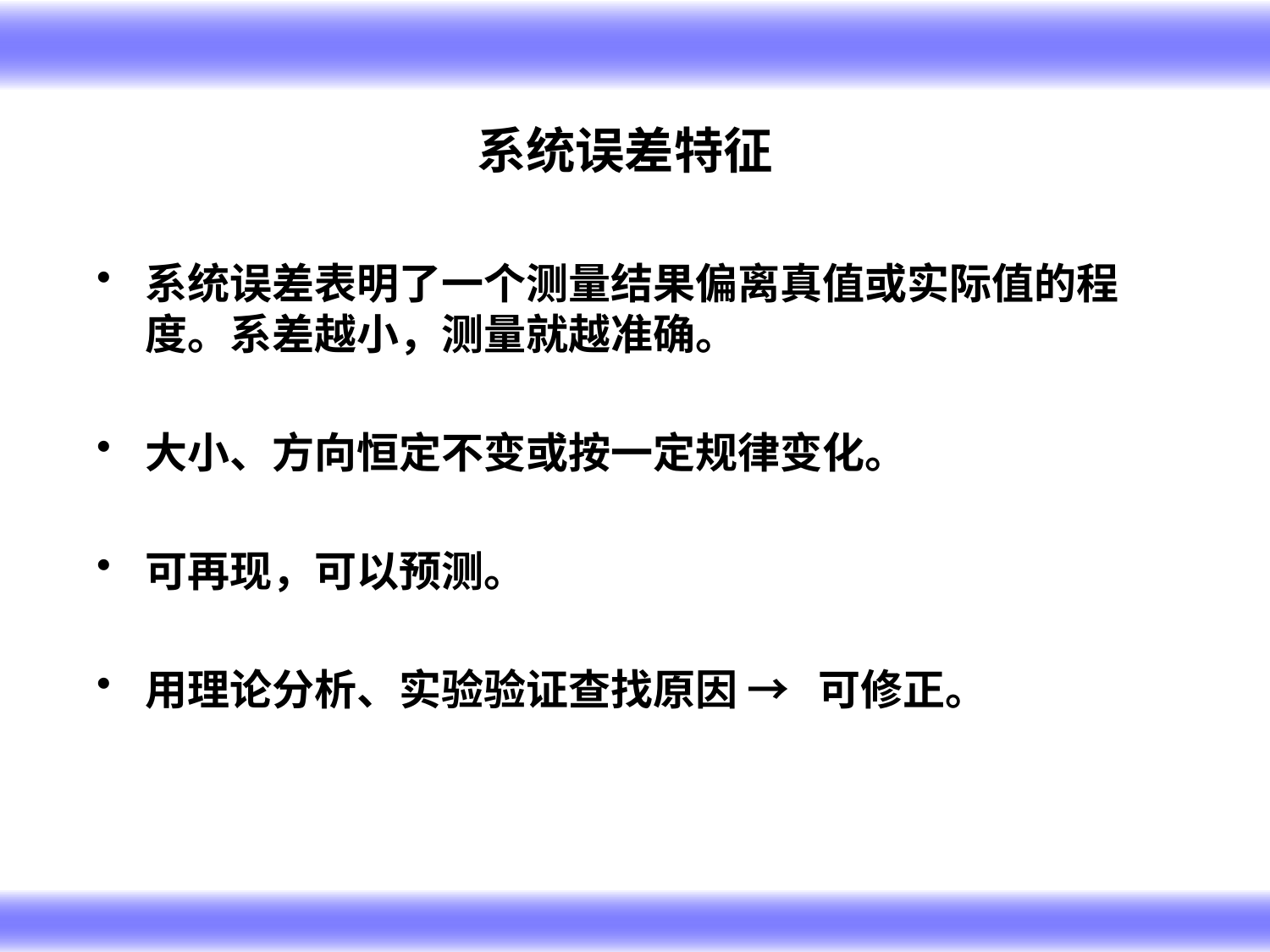

系统误差特征
系统误差表明了一个测量结果偏离真值或实际值的程度。系差越小，测量就越准确。

大小、方向恒定不变或按一定规律变化。

可再现，可以预测。

用理论分析、实验验证查找原因 →   可修正。

35